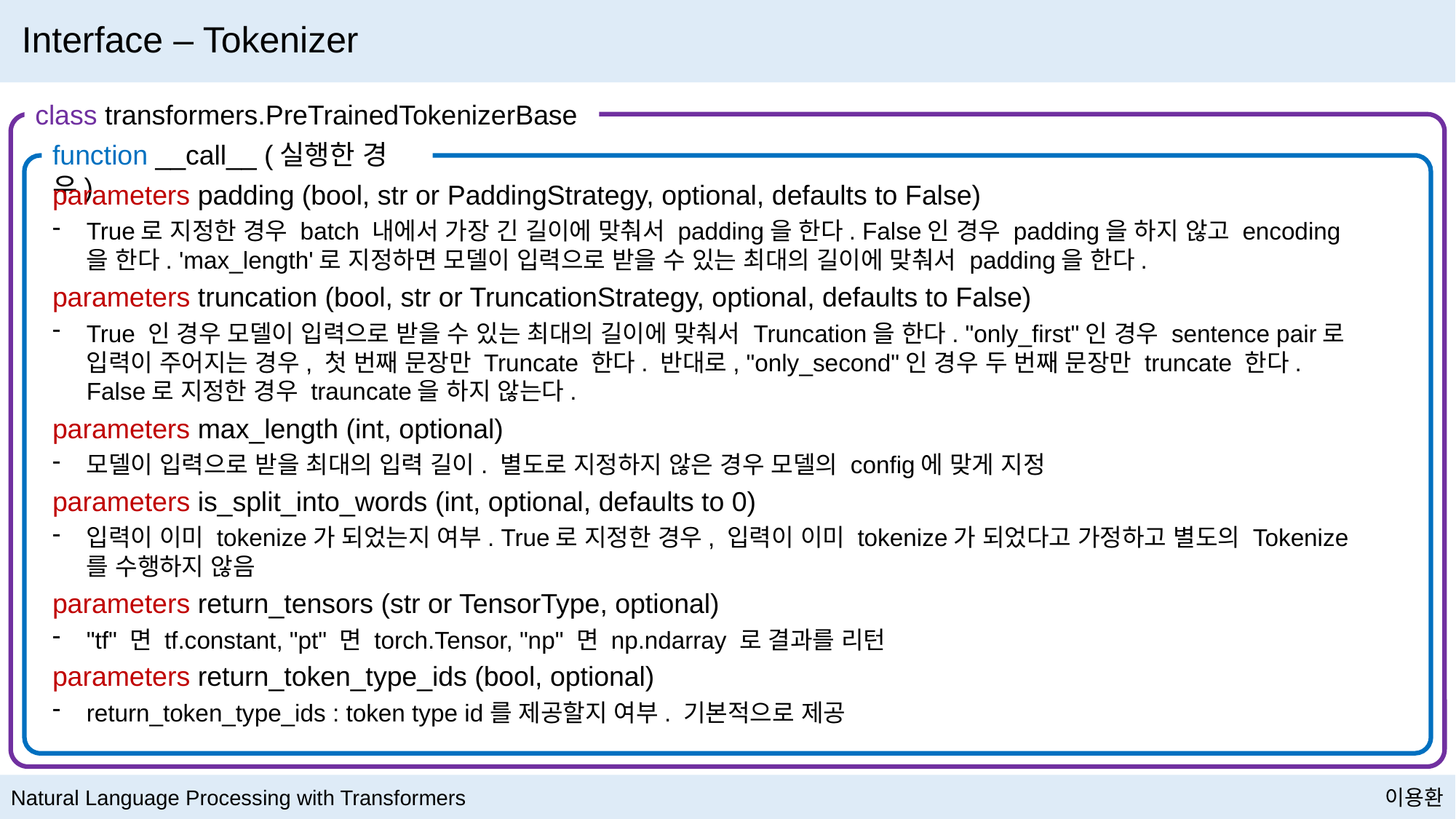

# Interface – Tokenizer
class transformers.PreTrainedTokenizerBase

function __call__ (실행한 경우)

parameters padding (bool, str or PaddingStrategy, optional, defaults to False)
True로 지정한 경우 batch 내에서 가장 긴 길이에 맞춰서 padding을 한다. False인 경우 padding을 하지 않고 encoding을 한다. 'max_length'로 지정하면 모델이 입력으로 받을 수 있는 최대의 길이에 맞춰서 padding을 한다.
parameters truncation (bool, str or TruncationStrategy, optional, defaults to False)
True 인 경우 모델이 입력으로 받을 수 있는 최대의 길이에 맞춰서 Truncation을 한다. "only_first"인 경우 sentence pair로 입력이 주어지는 경우, 첫 번째 문장만 Truncate 한다. 반대로, "only_second"인 경우 두 번째 문장만 truncate 한다. False로 지정한 경우 trauncate을 하지 않는다.
parameters max_length (int, optional)
모델이 입력으로 받을 최대의 입력 길이. 별도로 지정하지 않은 경우 모델의 config에 맞게 지정
parameters is_split_into_words (int, optional, defaults to 0)
입력이 이미 tokenize가 되었는지 여부. True로 지정한 경우, 입력이 이미 tokenize가 되었다고 가정하고 별도의 Tokenize를 수행하지 않음
parameters return_tensors (str or TensorType, optional)
"tf" 면 tf.constant, "pt" 면 torch.Tensor, "np" 면 np.ndarray 로 결과를 리턴
parameters return_token_type_ids (bool, optional)
return_token_type_ids : token type id를 제공할지 여부. 기본적으로 제공